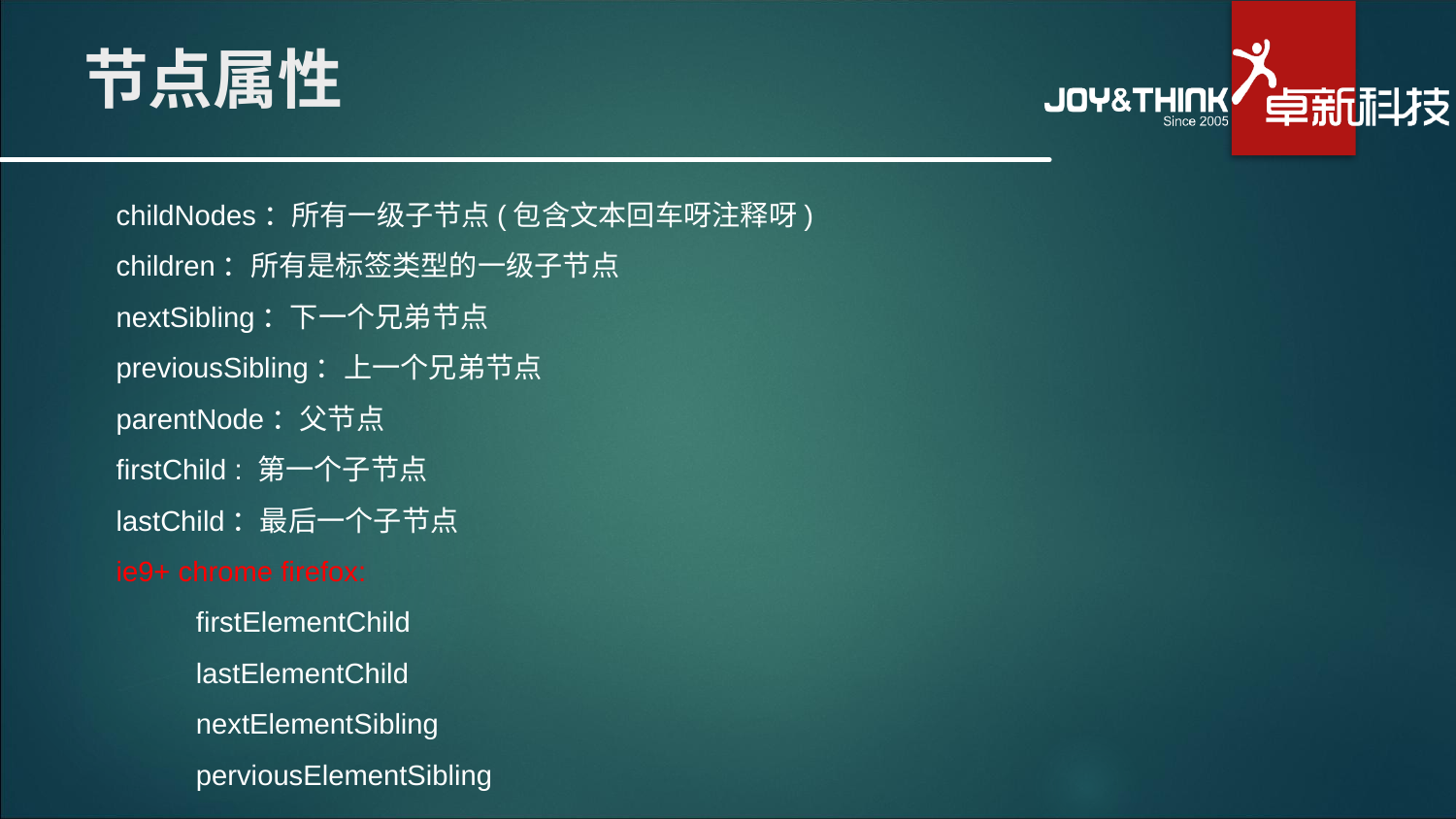

# 节点属性
childNodes：所有一级子节点(包含文本回车呀注释呀)
children：所有是标签类型的一级子节点
nextSibling：下一个兄弟节点
previousSibling：上一个兄弟节点
parentNode：父节点
firstChild : 第一个子节点
lastChild：最后一个子节点
ie9+ chrome firefox:
firstElementChild
lastElementChild
nextElementSibling
perviousElementSibling